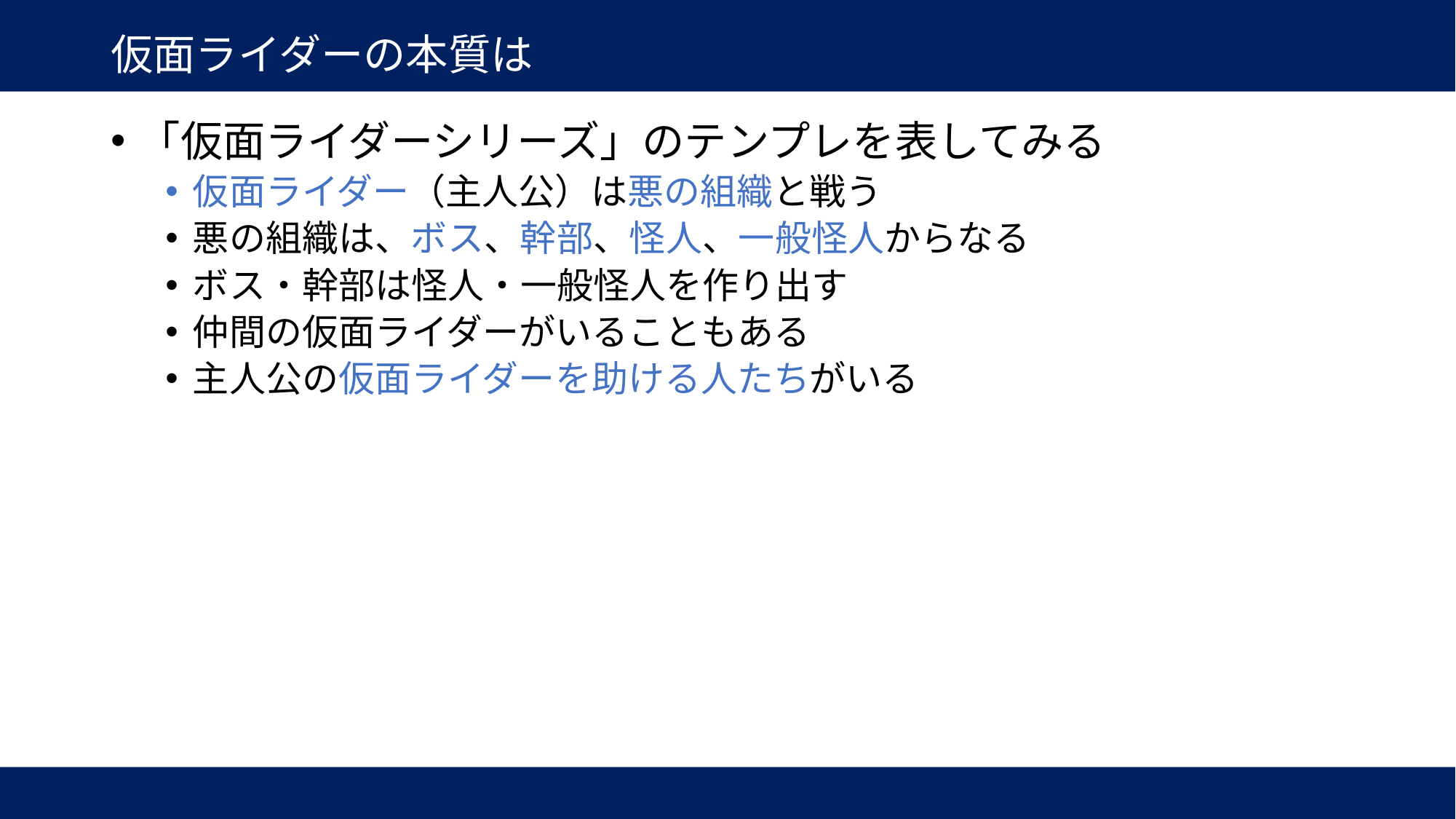

# 仮面ライダーの本質は
「仮面ライダーシリーズ」のテンプレを表してみる
仮面ライダー（主人公）は悪の組織と戦う
悪の組織は、ボス、幹部、怪人、一般怪人からなる
ボス・幹部は怪人・一般怪人を作り出す
仲間の仮面ライダーがいることもある
主人公の仮面ライダーを助ける人たちがいる